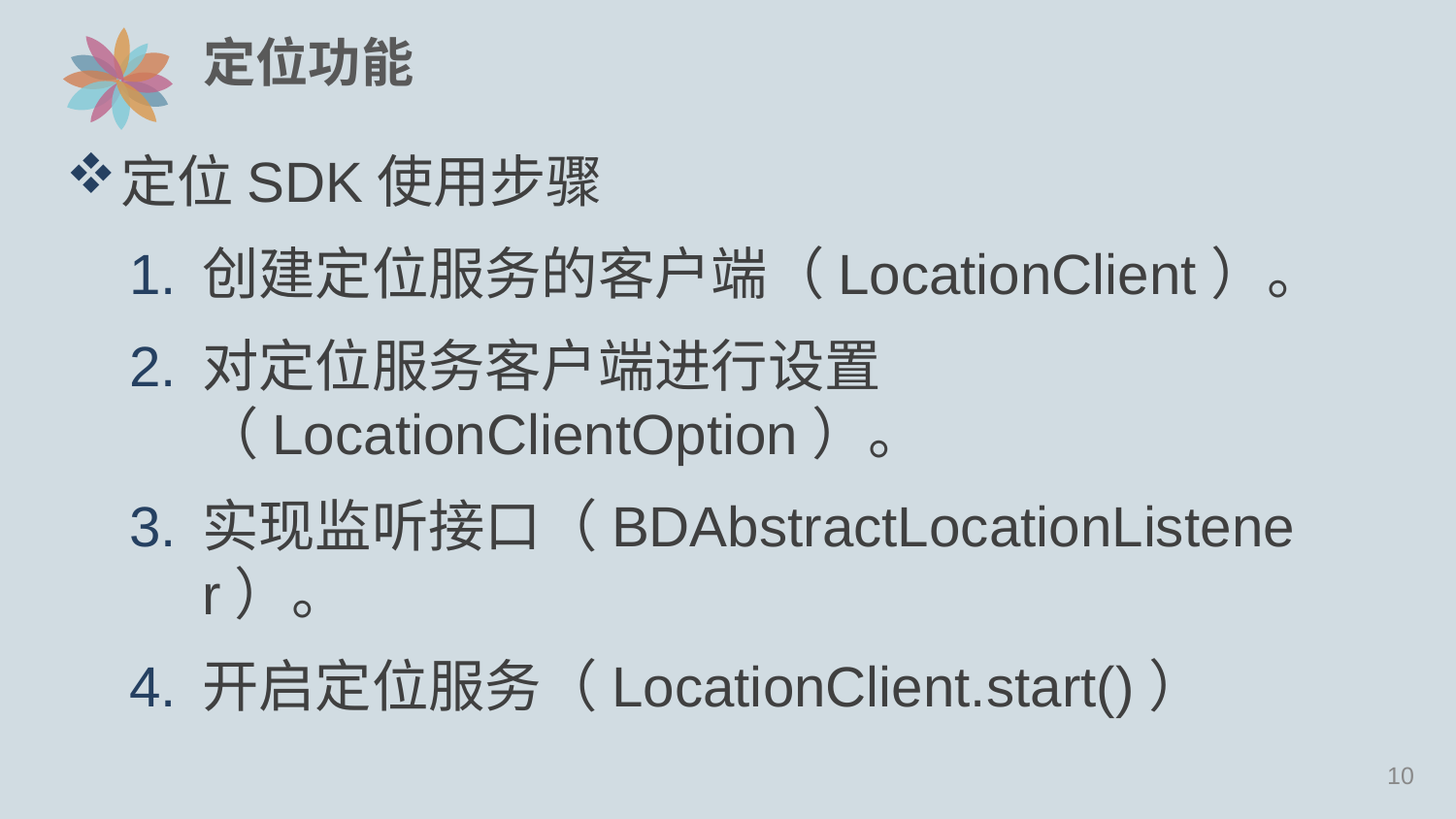

# 定位功能
定位SDK使用步骤
创建定位服务的客户端（LocationClient）。
对定位服务客户端进行设置（LocationClientOption）。
实现监听接口（BDAbstractLocationListener）。
开启定位服务（LocationClient.start()）
10